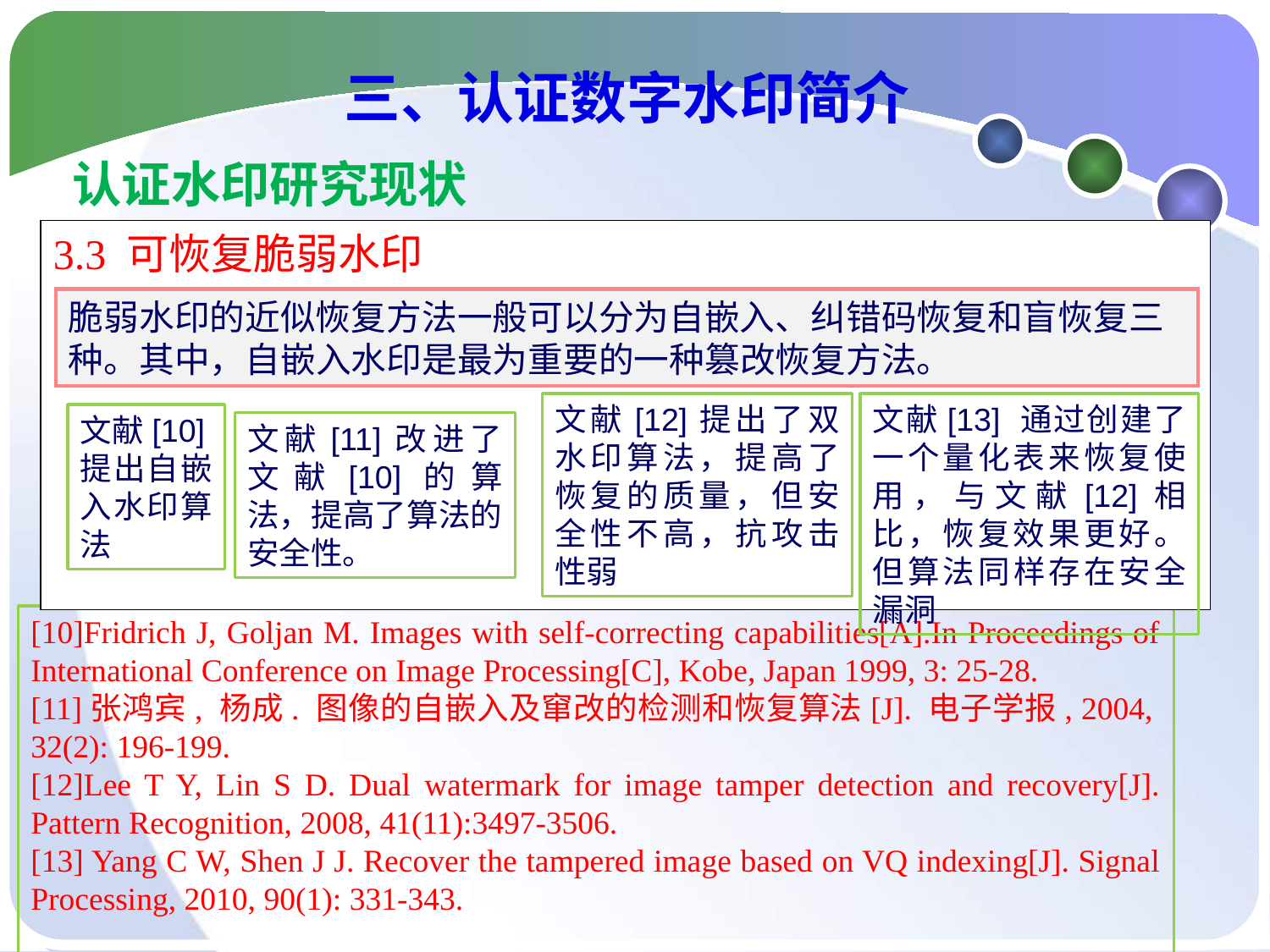

#
三、认证数字水印简介
认证水印研究现状
3.3 可恢复脆弱水印

脆弱水印的近似恢复方法一般可以分为自嵌入、纠错码恢复和盲恢复三种。其中，自嵌入水印是最为重要的一种篡改恢复方法。
文献[12]提出了双水印算法，提高了恢复的质量，但安全性不高，抗攻击性弱
文献[13] 通过创建了一个量化表来恢复使用，与文献[12]相比，恢复效果更好。但算法同样存在安全漏洞
文献[10]提出自嵌入水印算法
文献[11]改进了文献[10]的算法，提高了算法的安全性。
[10]Fridrich J, Goljan M. Images with self-correcting capabilities[A].In Proceedings of International Conference on Image Processing[C], Kobe, Japan 1999, 3: 25-28.
[11]张鸿宾, 杨成. 图像的自嵌入及窜改的检测和恢复算法[J]. 电子学报, 2004,  32(2): 196-199.
[12]Lee T Y, Lin S D. Dual watermark for image tamper detection and recovery[J]. Pattern Recognition, 2008, 41(11):3497-3506.
[13] Yang C W, Shen J J. Recover the tampered image based on VQ indexing[J]. Signal Processing, 2010, 90(1): 331-343.